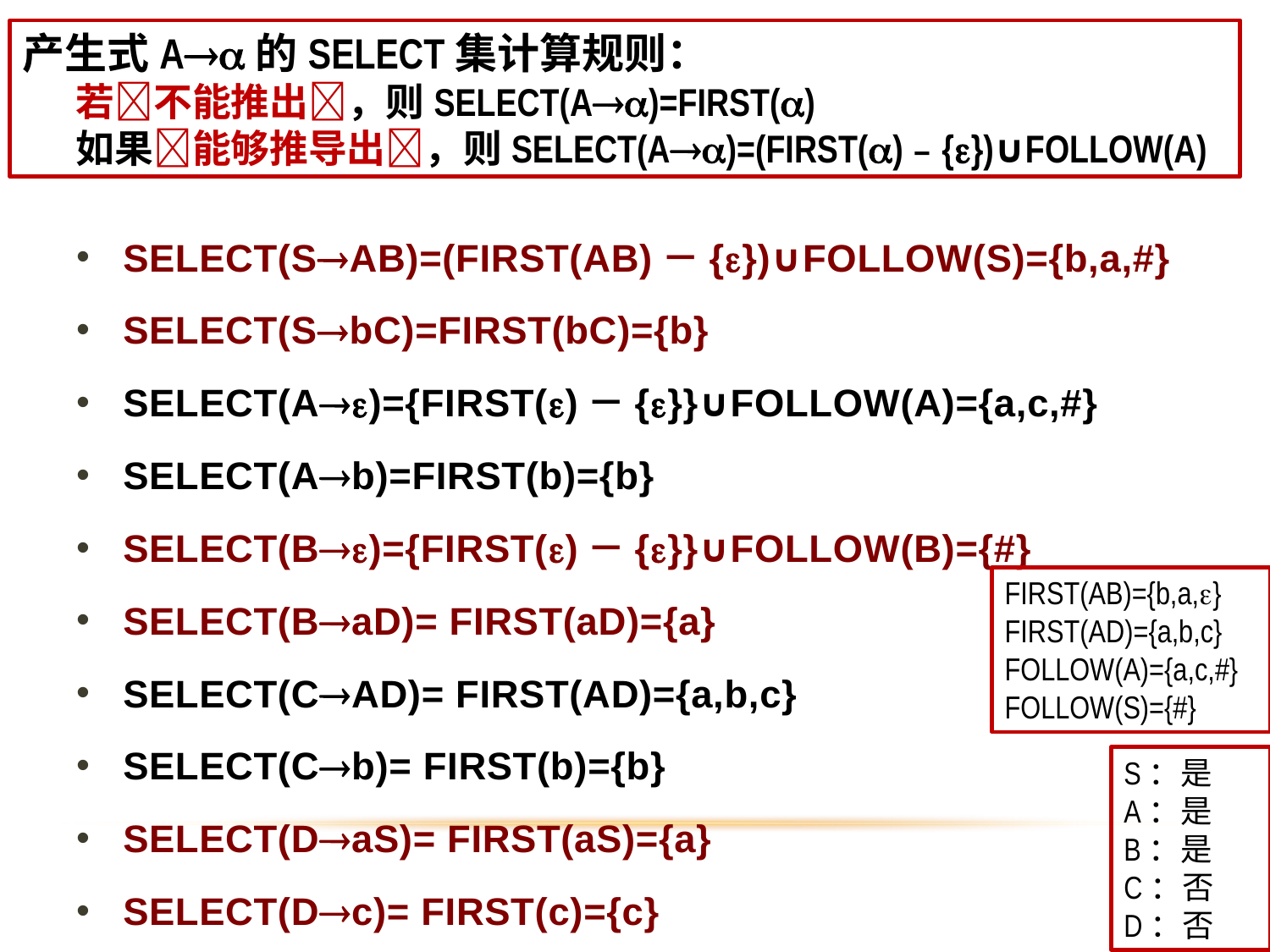

产生式A→α的SELECT集计算规则：
     若α不能推出ε，则SELECT(A→α)=FIRST(α)
     如果α能够推导出ε，则SELECT(A→α)=(FIRST(α)﹣{ε})∪FOLLOW(A)
SELECT(S→AB)=(FIRST(AB)－{ε})∪FOLLOW(S)={b,a,#}
SELECT(S→bC)=FIRST(bC)={b}
SELECT(A→ε)={FIRST(ε)－{ε}}∪FOLLOW(A)={a,c,#}
SELECT(A→b)=FIRST(b)={b}
SELECT(B→ε)={FIRST(ε)－{ε}}∪FOLLOW(B)={#}
SELECT(B→aD)= FIRST(aD)={a}
SELECT(C→AD)= FIRST(AD)={a,b,c}
SELECT(C→b)= FIRST(b)={b}
SELECT(D→aS)= FIRST(aS)={a}
SELECT(D→c)= FIRST(c)={c}

FIRST(AB)={b,a,ε}
FIRST(AD)={a,b,c}
FOLLOW(A)={a,c,#}
FOLLOW(S)={#}
S：是
A：是
B：是
C：否
D：否